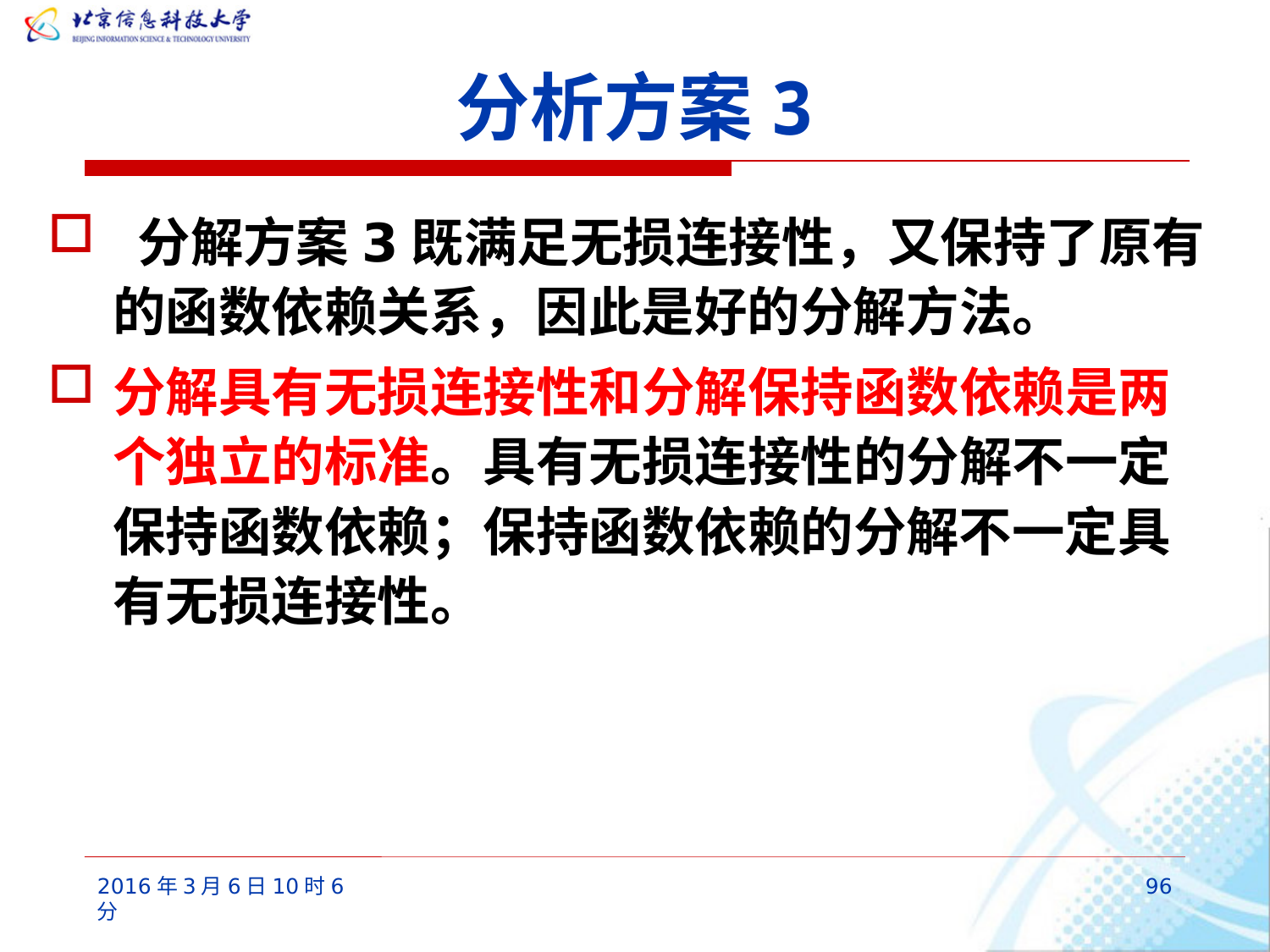

# 分析方案3
 分解方案3既满足无损连接性，又保持了原有的函数依赖关系，因此是好的分解方法。
分解具有无损连接性和分解保持函数依赖是两个独立的标准。具有无损连接性的分解不一定保持函数依赖；保持函数依赖的分解不一定具有无损连接性。
2016年3月6日10时6分
96